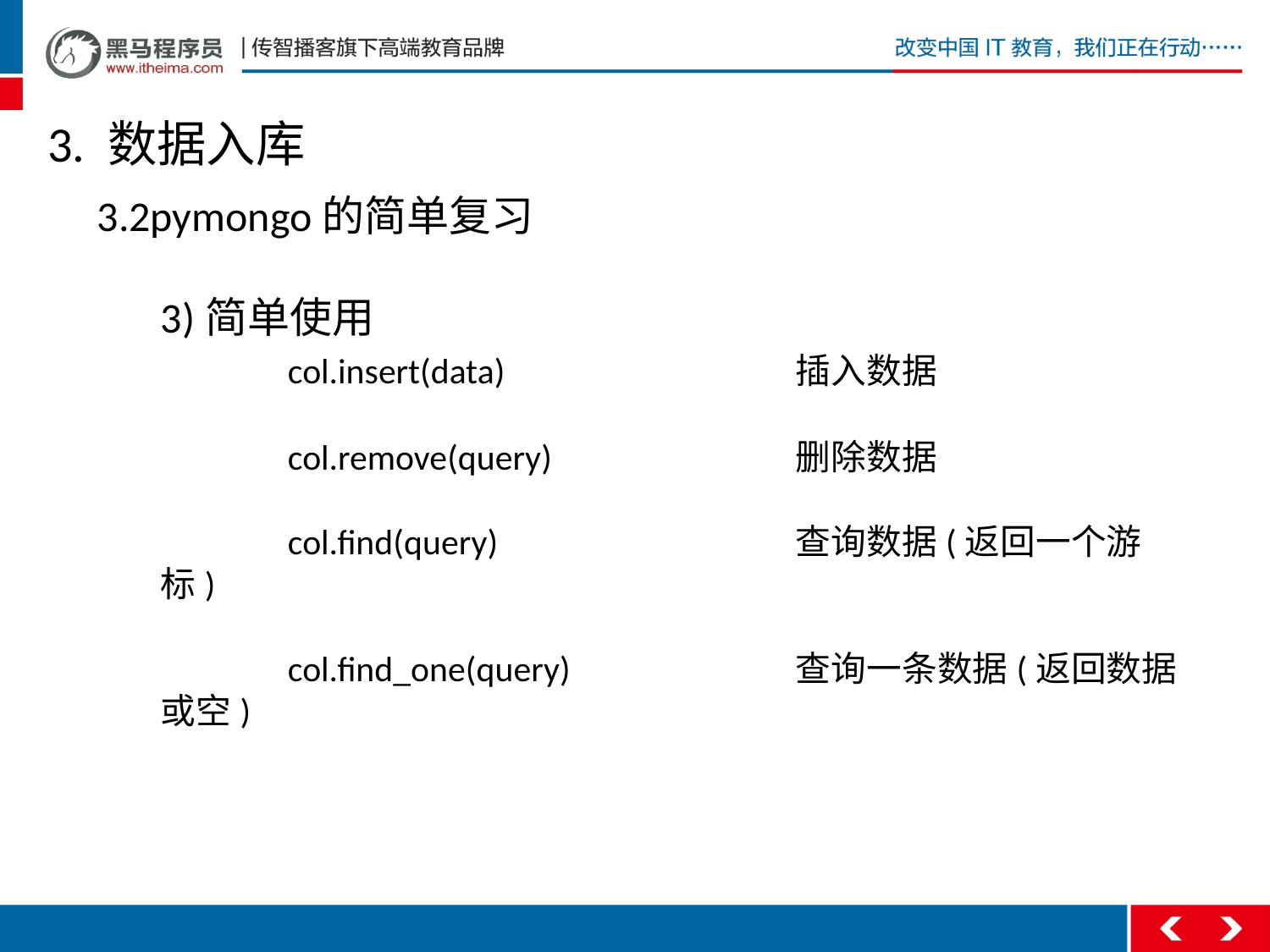

3. 数据入库
3.2pymongo的简单复习

3)简单使用
	col.insert(data)			插入数据

	col.remove(query)		删除数据

	col.find(query)			查询数据(返回一个游标)

	col.find_one(query)		查询一条数据(返回数据或空)